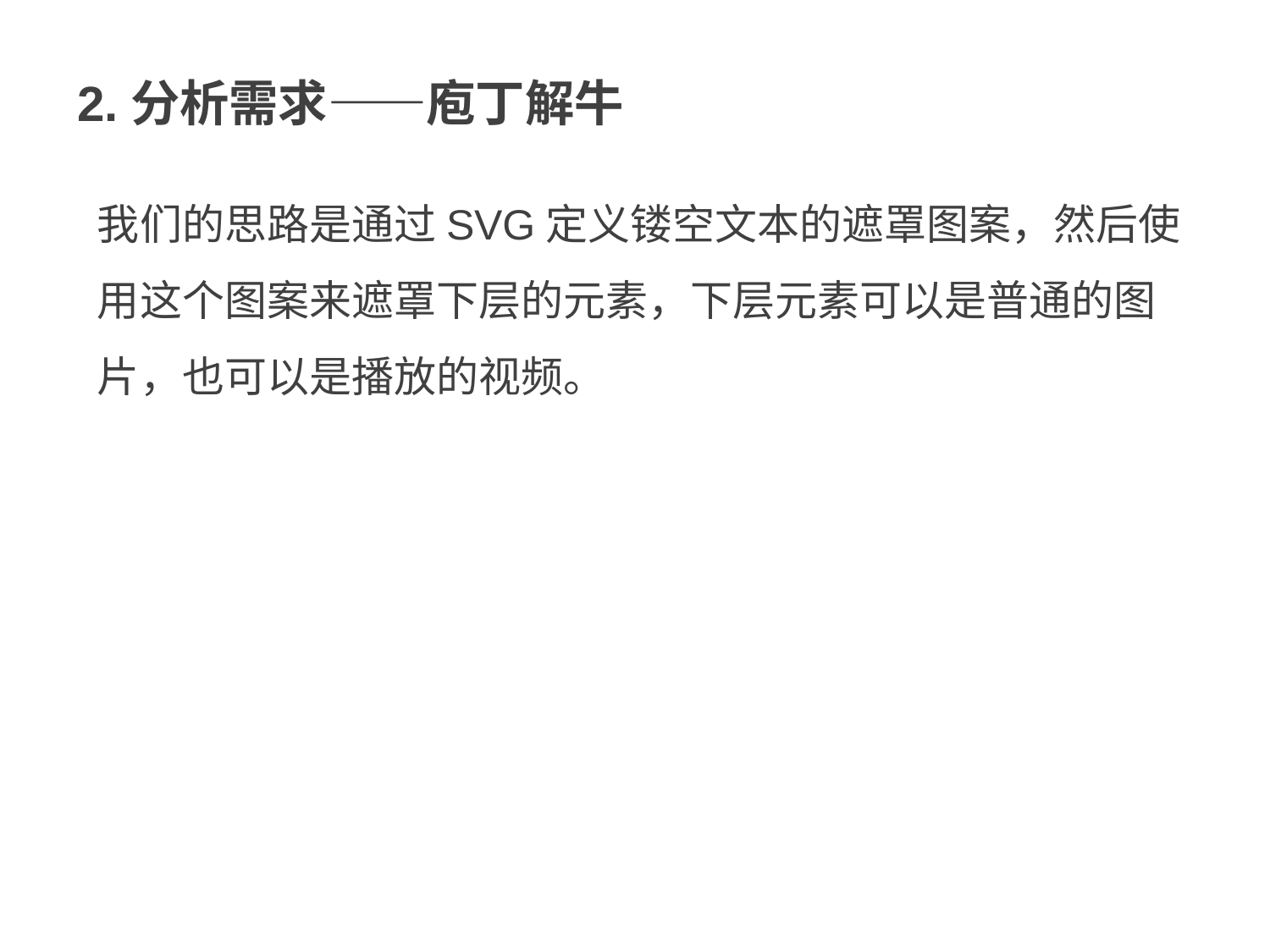

2.分析需求——庖丁解牛
我们的思路是通过SVG定义镂空文本的遮罩图案，然后使用这个图案来遮罩下层的元素，下层元素可以是普通的图片，也可以是播放的视频。